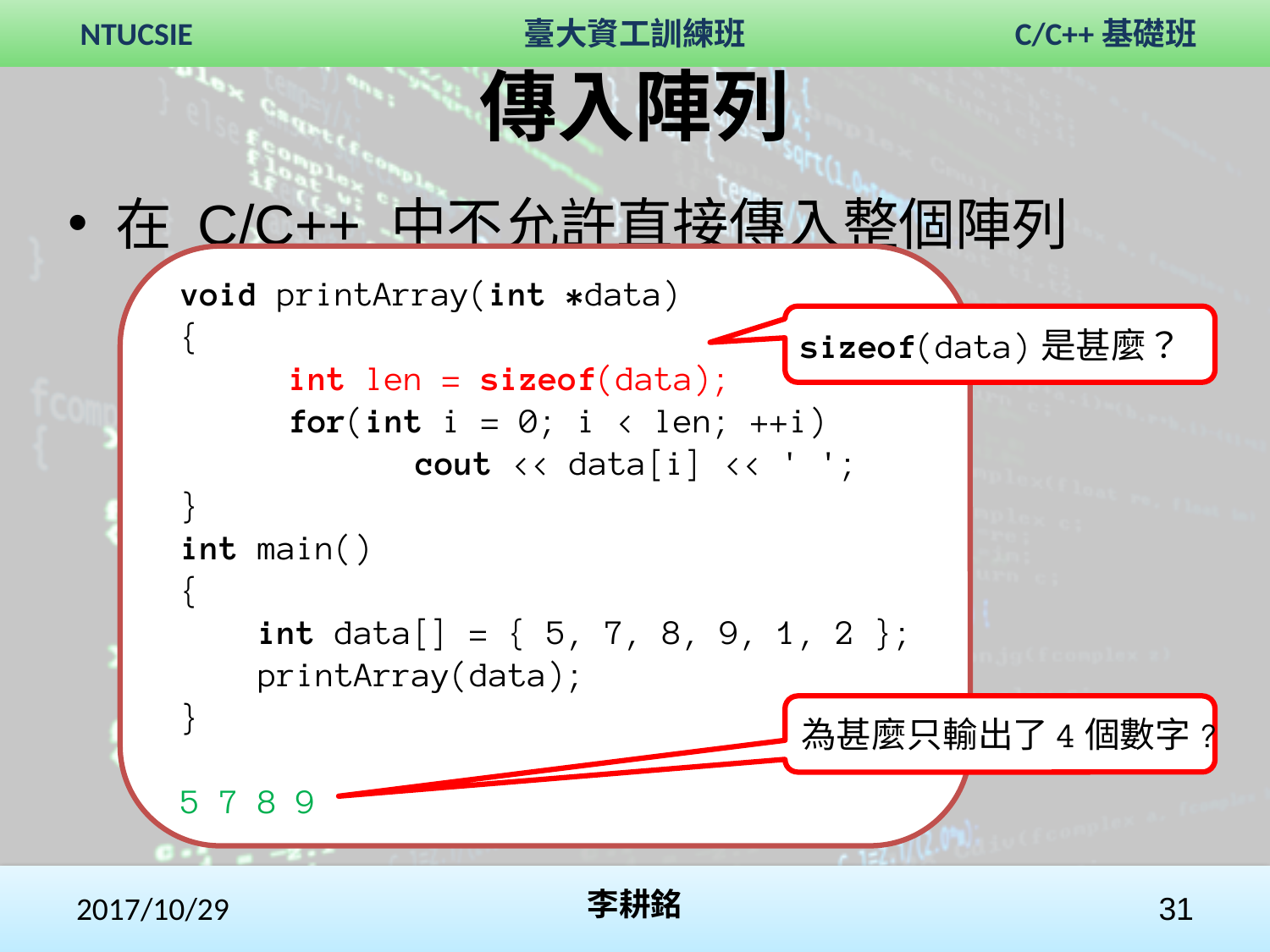

# 傳入陣列
在 C/C++ 中不允許直接傳入整個陣列
 void printArray(int *data)
 {
     	int len = sizeof(data);
	for(int i = 0; i < len; ++i)
        	cout << data[i] << ' ';
 }
 int main()
 {
     int data[] = { 5, 7, 8, 9, 1, 2 };
     printArray(data);
 }

 5 7 8 9
sizeof(data)是甚麼？
為甚麼只輸出了4個數字?
2017/10/29
李耕銘
31